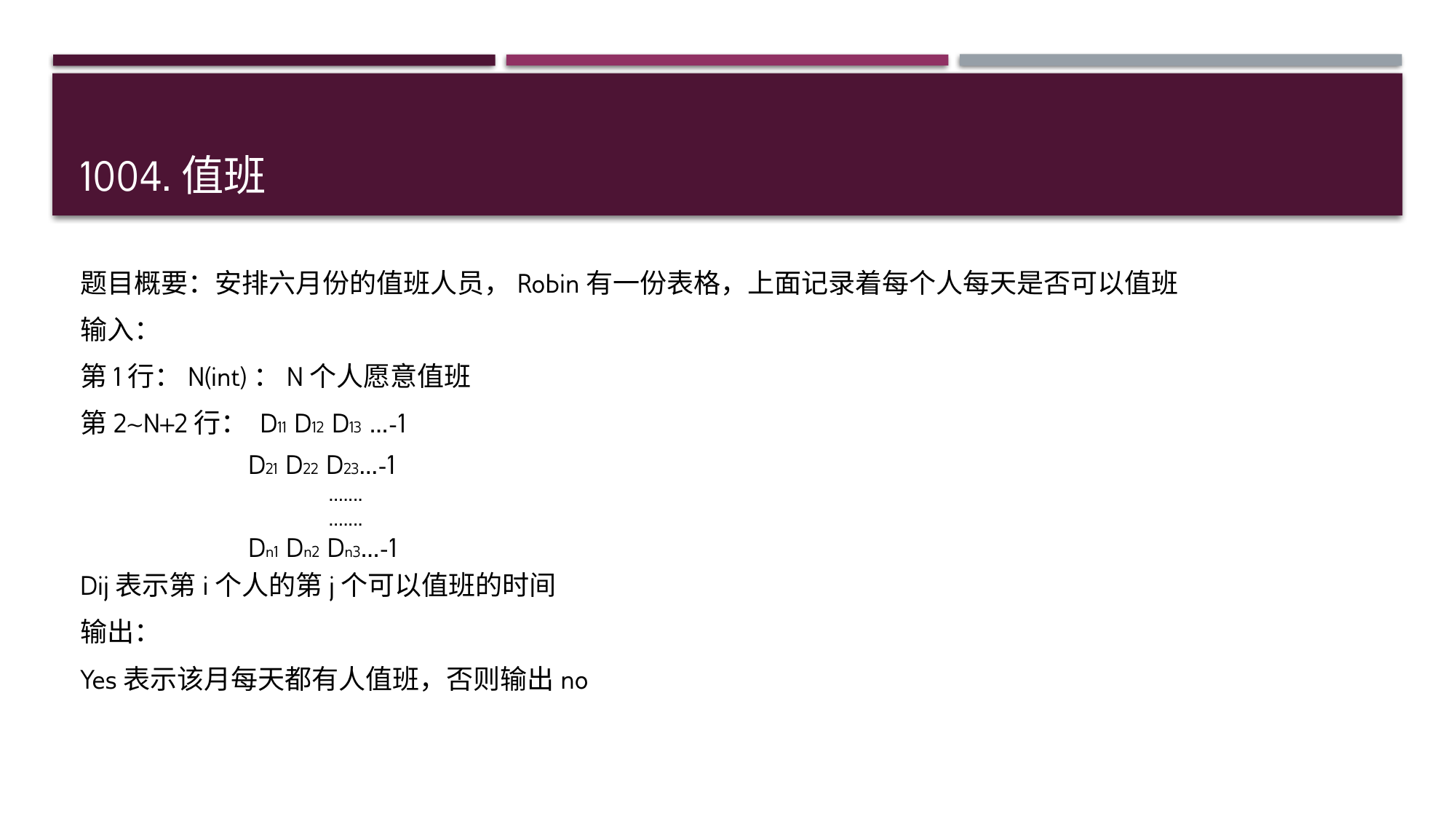

# 1004.值班
题目概要：安排六月份的值班人员，Robin有一份表格，上面记录着每个人每天是否可以值班
输入：
第1行：N(int)：N个人愿意值班
第2~N+2行： D11 D12 D13 ...−1
                     D21 D22 D23...−1
                                       .......
                                       .......
                     Dn1 Dn2 Dn3...−1
Dij表示第i个人的第j个可以值班的时间
输出：
Yes表示该月每天都有人值班，否则输出no